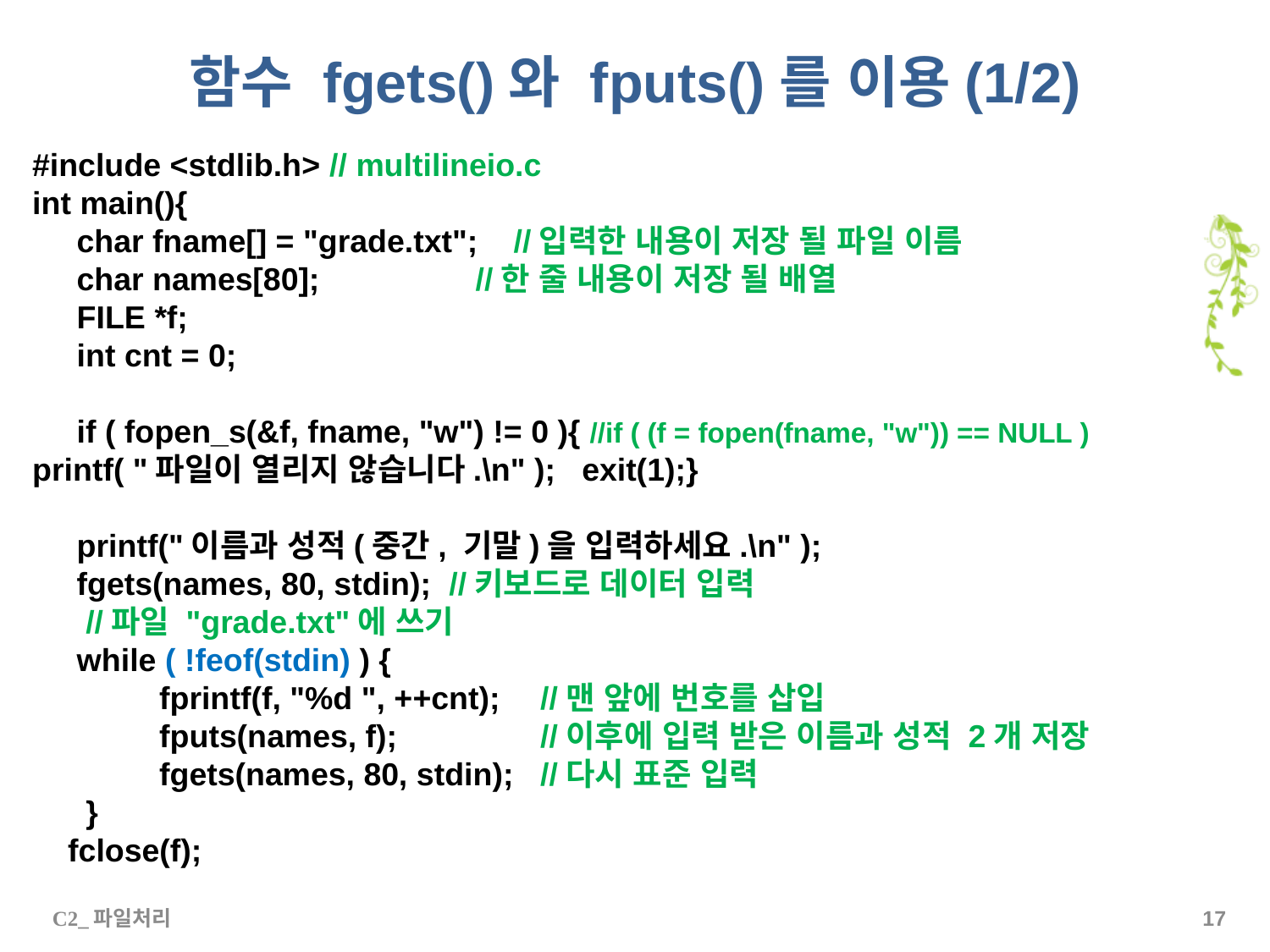

# 함수 fgets()와 fputs()를 이용(1/2)
#include <stdlib.h> // multilineio.c
int main(){
     char fname[] = "grade.txt";    //입력한 내용이 저장 될 파일 이름
     char names[80];	       //한 줄 내용이 저장 될 배열
     FILE *f;
     int cnt = 0;

     if ( fopen_s(&f, fname, "w") != 0 ){ //if ( (f = fopen(fname, "w")) == NULL ) 	printf( "파일이 열리지 않습니다.\n" );   exit(1);}

     printf("이름과 성적(중간, 기말)을 입력하세요.\n" );
     fgets(names, 80, stdin);  //키보드로 데이터 입력
      //파일 "grade.txt"에 쓰기
     while ( !feof(stdin) ) {
	fprintf(f, "%d ", ++cnt);	//맨 앞에 번호를 삽입
	fputs(names, f);		//이후에 입력 받은 이름과 성적 2개 저장
	fgets(names, 80, stdin);	//다시 표준 입력
      }
    fclose(f);
C2_파일처리
17